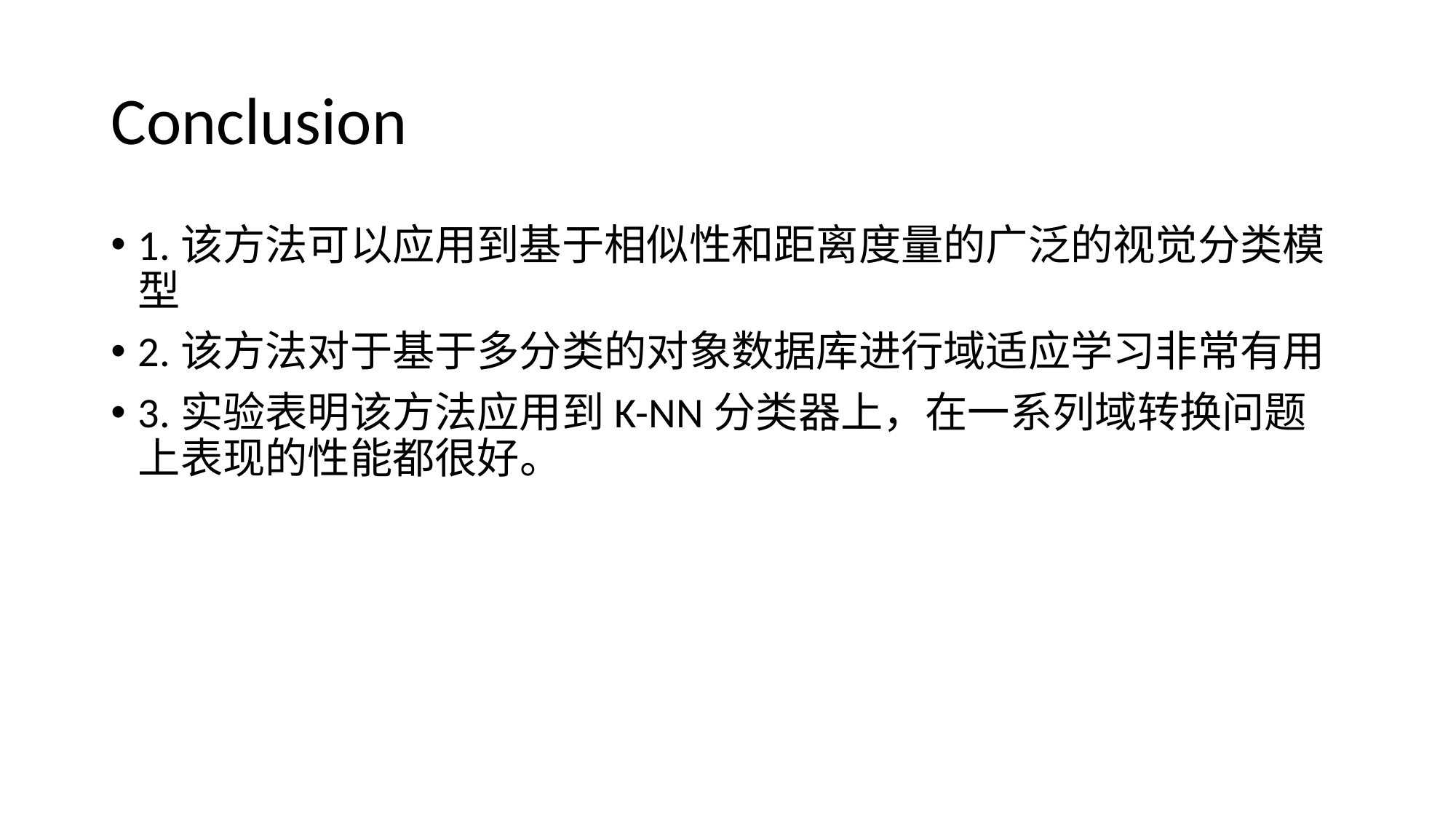

# Conclusion
1.该方法可以应用到基于相似性和距离度量的广泛的视觉分类模型
2.该方法对于基于多分类的对象数据库进行域适应学习非常有用
3.实验表明该方法应用到K-NN分类器上，在一系列域转换问题上表现的性能都很好。